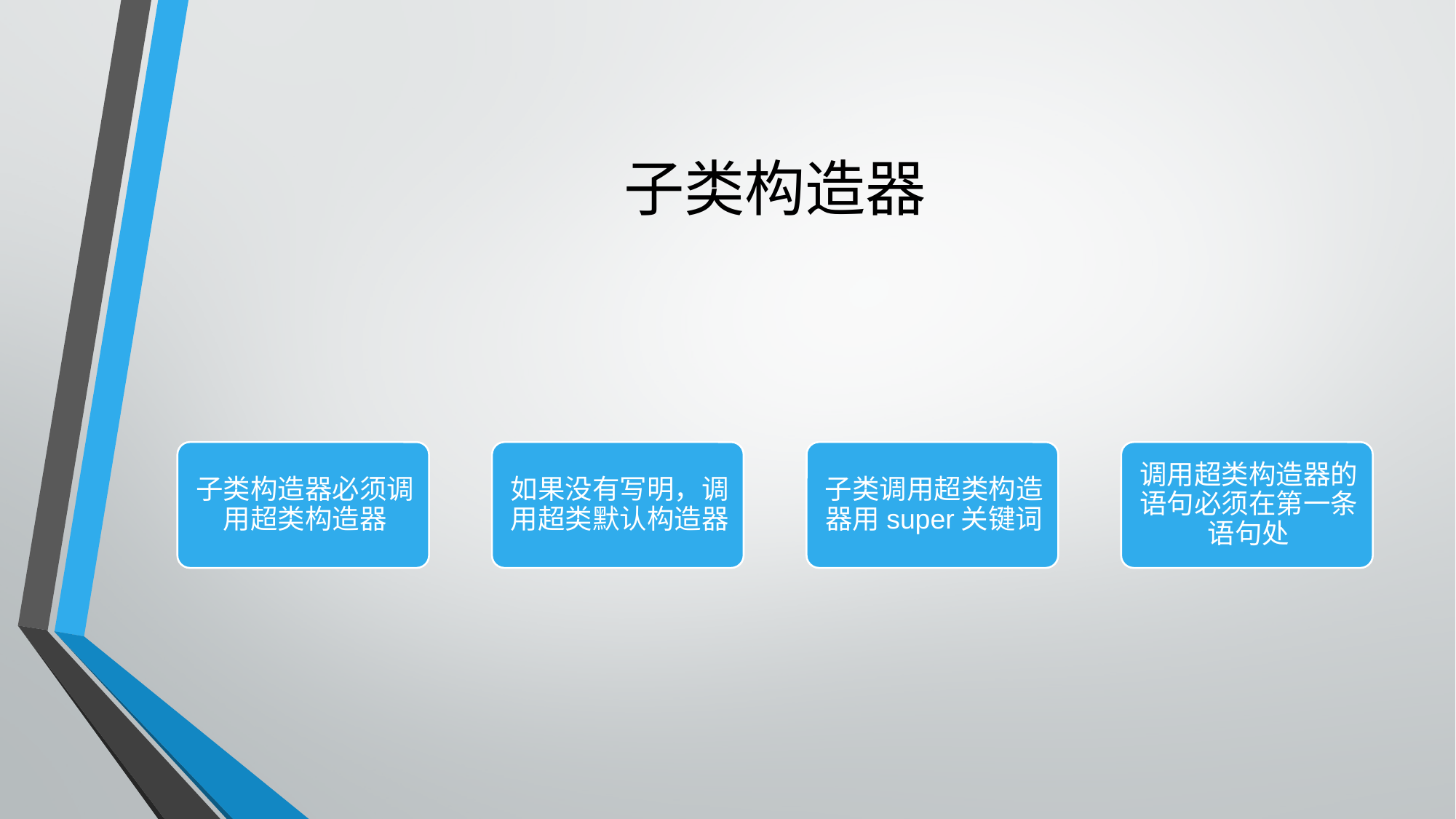

# 子类构造器
子类构造器必须调用超类构造器
如果没有写明，调用超类默认构造器
子类调用超类构造器用super关键词
调用超类构造器的语句必须在第一条语句处